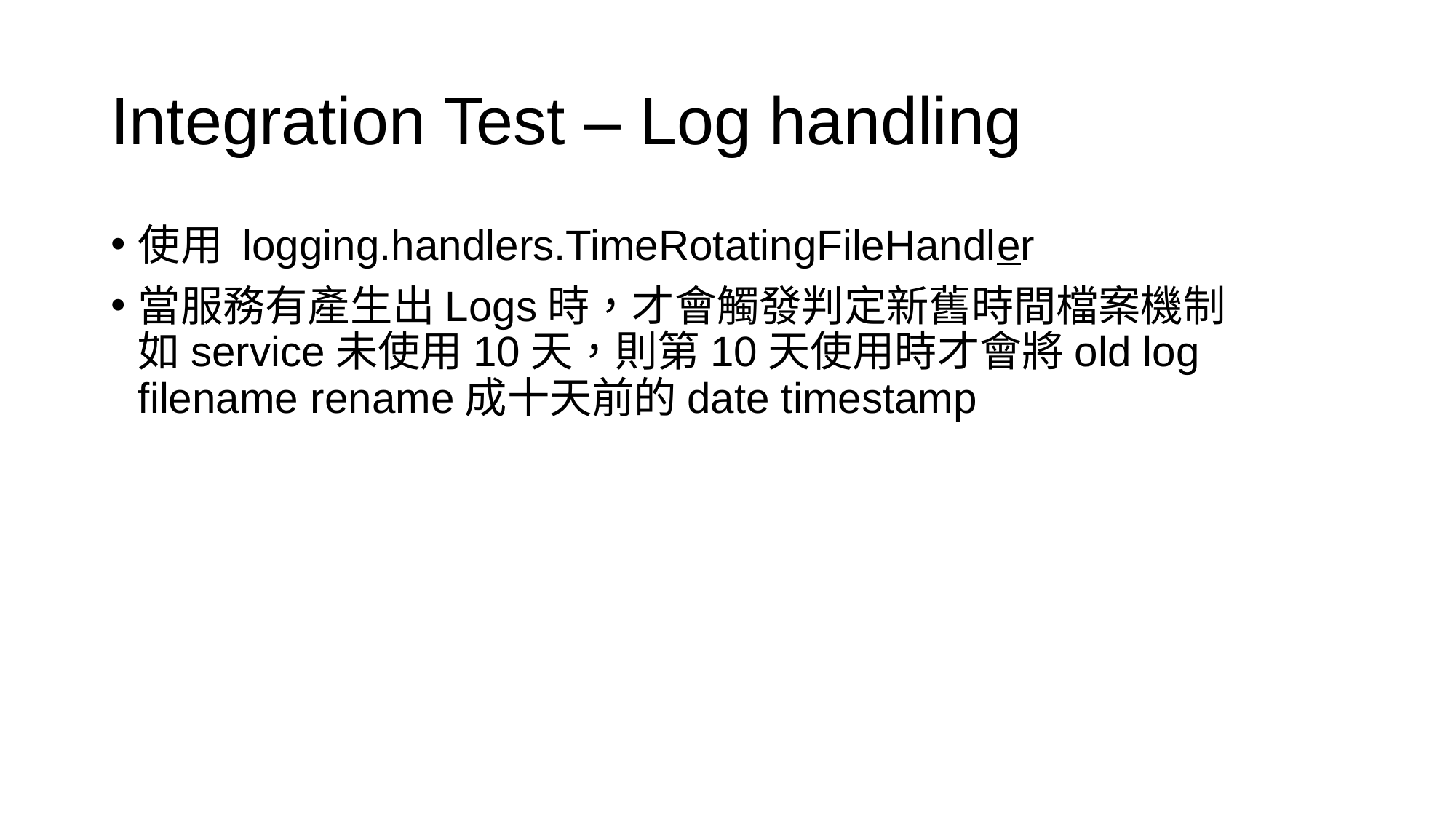

# Integration Test – Log handling
使用 logging.handlers.TimeRotatingFileHandler
當服務有產生出Logs時，才會觸發判定新舊時間檔案機制
如service未使用10天，則第10天使用時才會將old log filename rename成十天前的date timestamp